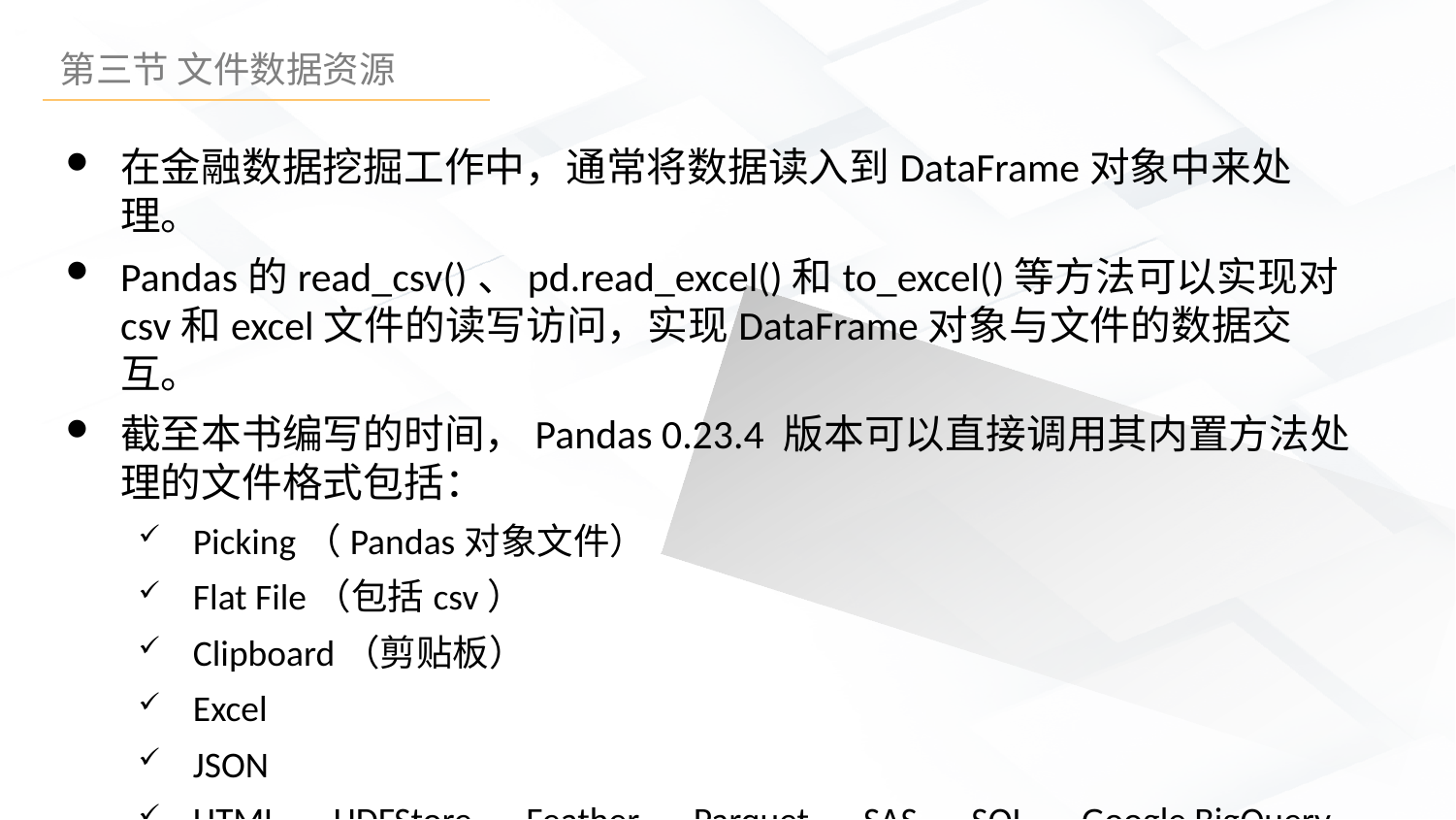

在金融数据挖掘工作中，通常将数据读入到DataFrame对象中来处理。
Pandas的read_csv()、pd.read_excel()和to_excel()等方法可以实现对csv和excel文件的读写访问，实现DataFrame对象与文件的数据交互。
截至本书编写的时间，Pandas 0.23.4 版本可以直接调用其内置方法处理的文件格式包括：
Picking（Pandas对象文件）
Flat File（包括csv）
Clipboard（剪贴板）
Excel
JSON
HTML、HDFStore、Feather、Parquet、SAS、SQL、Google BigQuery及STATA等。